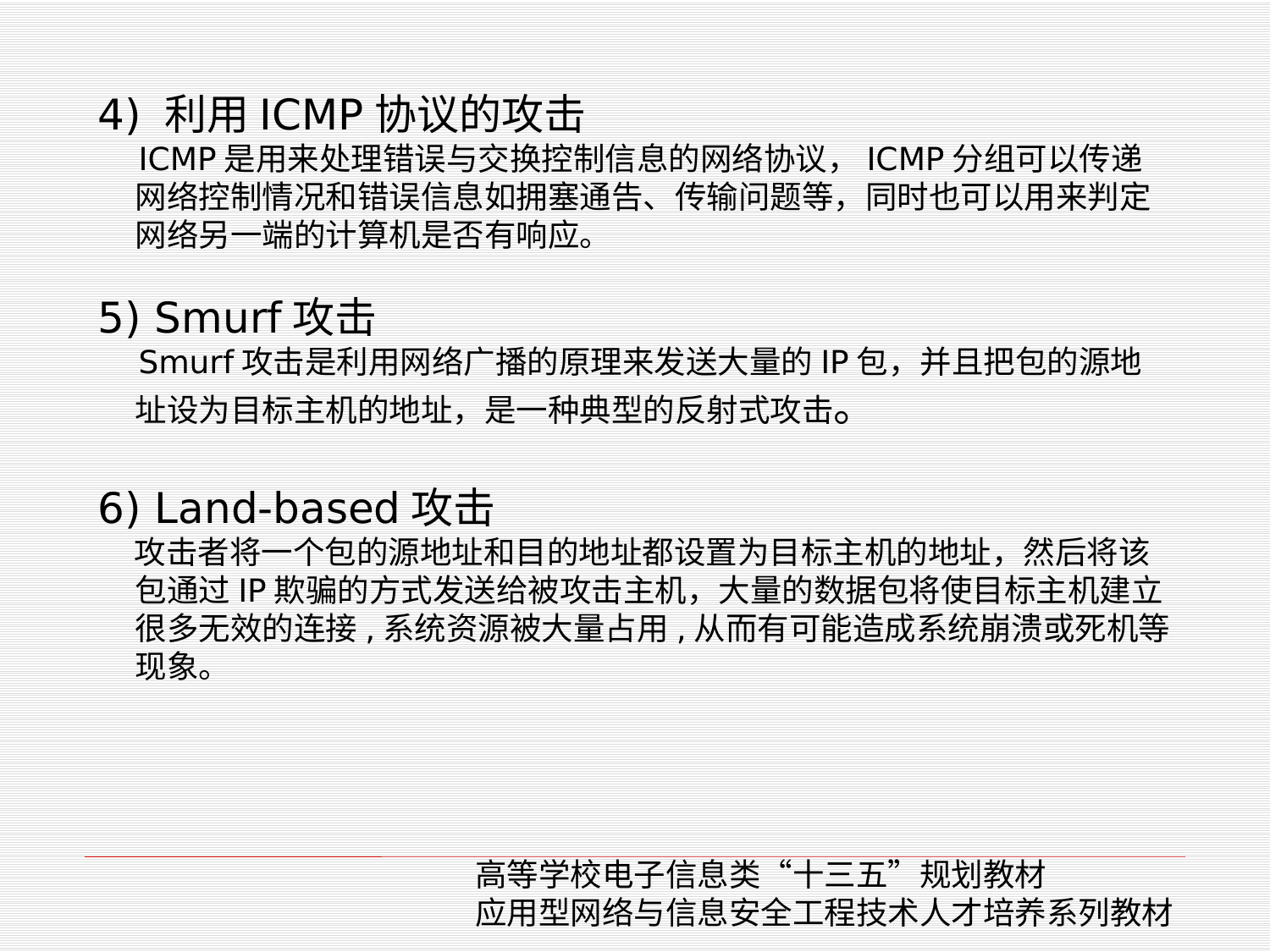

4) 利用ICMP协议的攻击
    ICMP是用来处理错误与交换控制信息的网络协议，ICMP分组可以传递网络控制情况和错误信息如拥塞通告、传输问题等，同时也可以用来判定网络另一端的计算机是否有响应。

5) Smurf攻击
    Smurf攻击是利用网络广播的原理来发送大量的IP包，并且把包的源地址设为目标主机的地址，是一种典型的反射式攻击。

6) Land-based攻击
    攻击者将一个包的源地址和目的地址都设置为目标主机的地址，然后将该包通过IP欺骗的方式发送给被攻击主机，大量的数据包将使目标主机建立很多无效的连接,系统资源被大量占用,从而有可能造成系统崩溃或死机等现象。
高等学校电子信息类“十三五”规划教材
应用型网络与信息安全工程技术人才培养系列教材